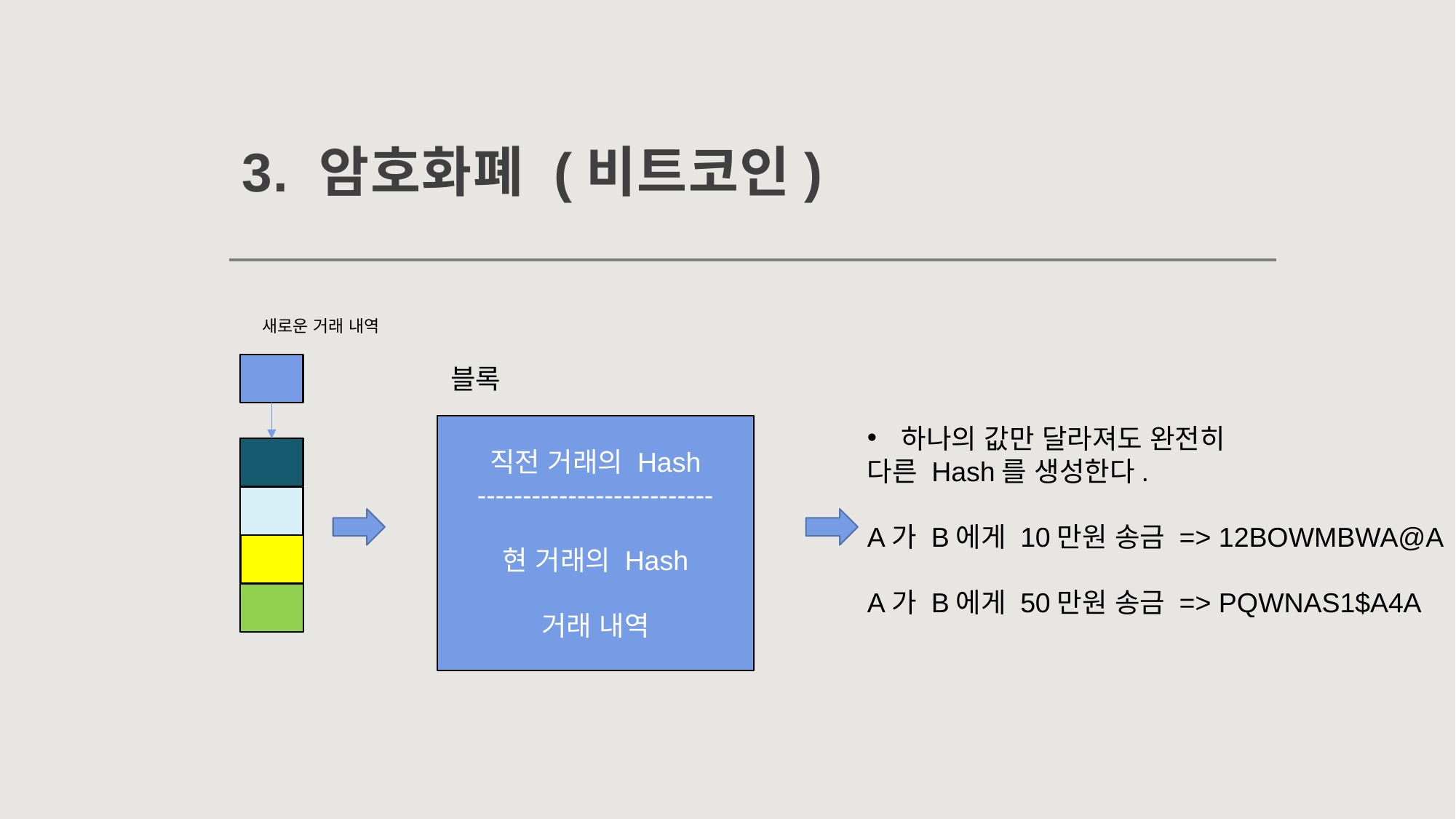

# 3. 암호화폐 (비트코인)
새로운 거래 내역

블록
직전 거래의 Hash
--------------------------

현 거래의 Hash

거래 내역
하나의 값만 달라져도 완전히
다른 Hash를 생성한다.

A가 B에게 10만원 송금 => 12BOWMBWA@A

A가 B에게 50만원 송금 => PQWNAS1$A4A